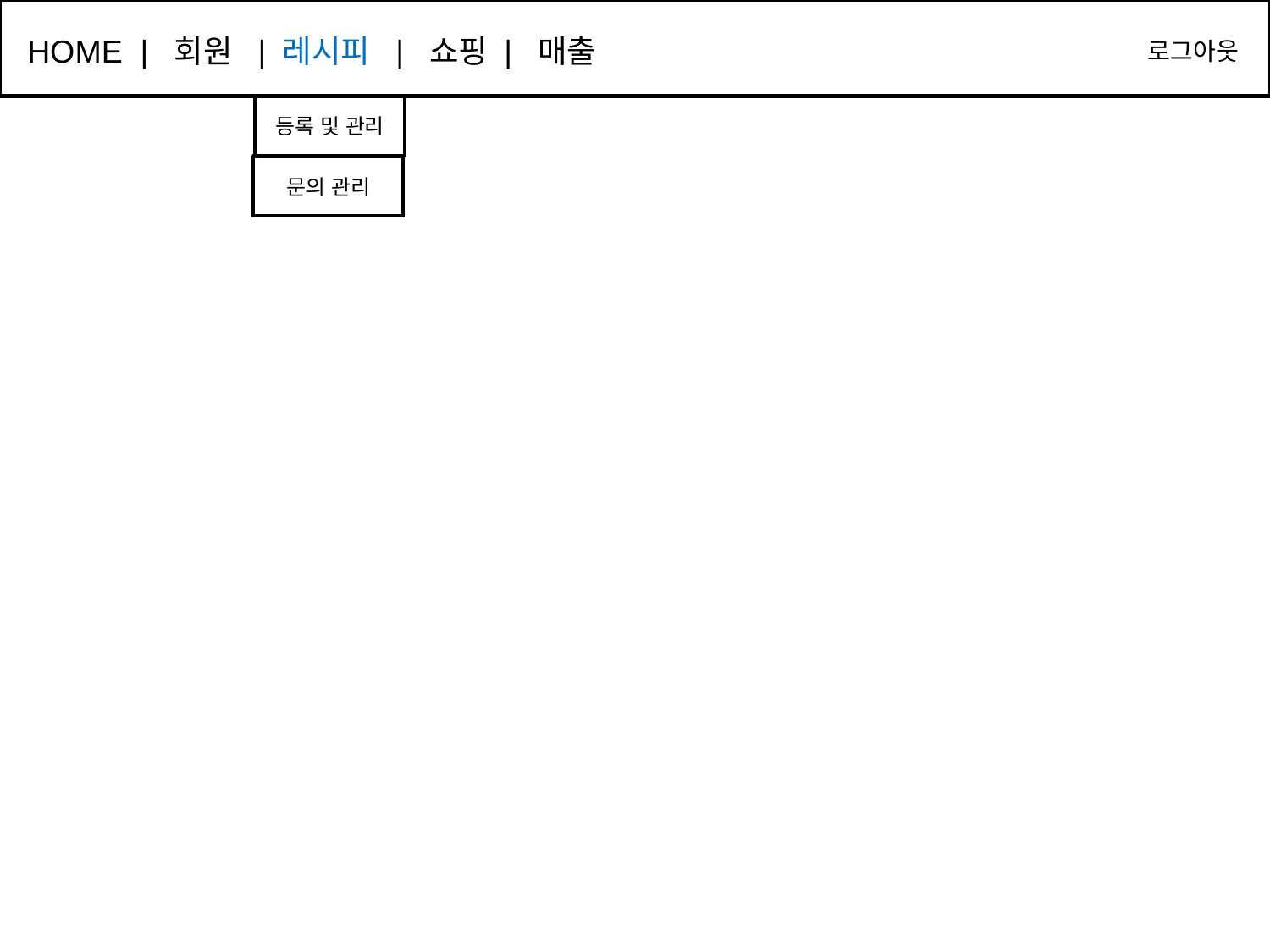

HOME  |  회원  | 레시피  |  쇼핑 |  매출
로그아웃
등록 및 관리
문의 관리